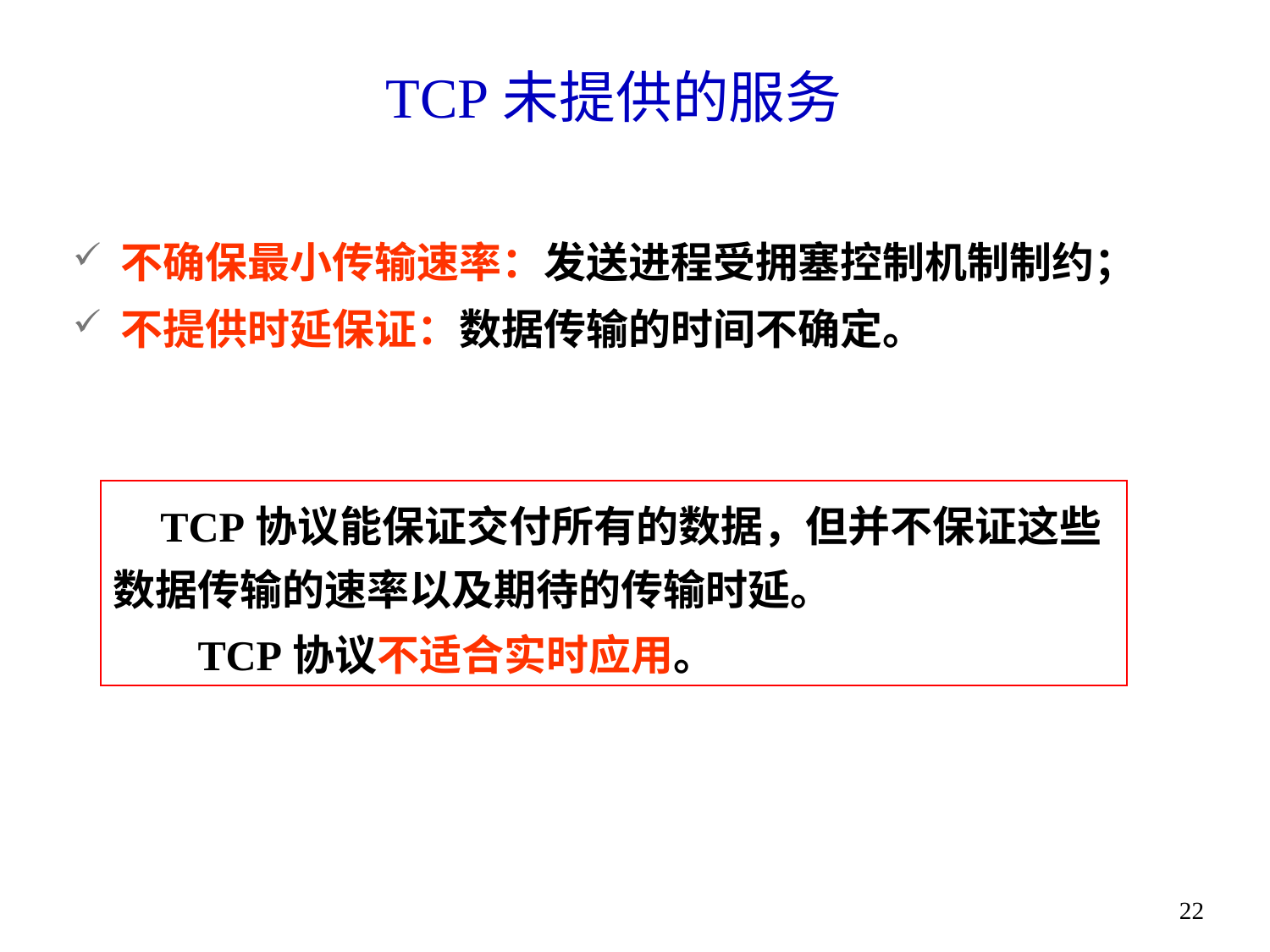

# TCP未提供的服务
不确保最小传输速率：发送进程受拥塞控制机制制约；
不提供时延保证：数据传输的时间不确定。
    TCP协议能保证交付所有的数据，但并不保证这些数据传输的速率以及期待的传输时延。
        TCP协议不适合实时应用。
22